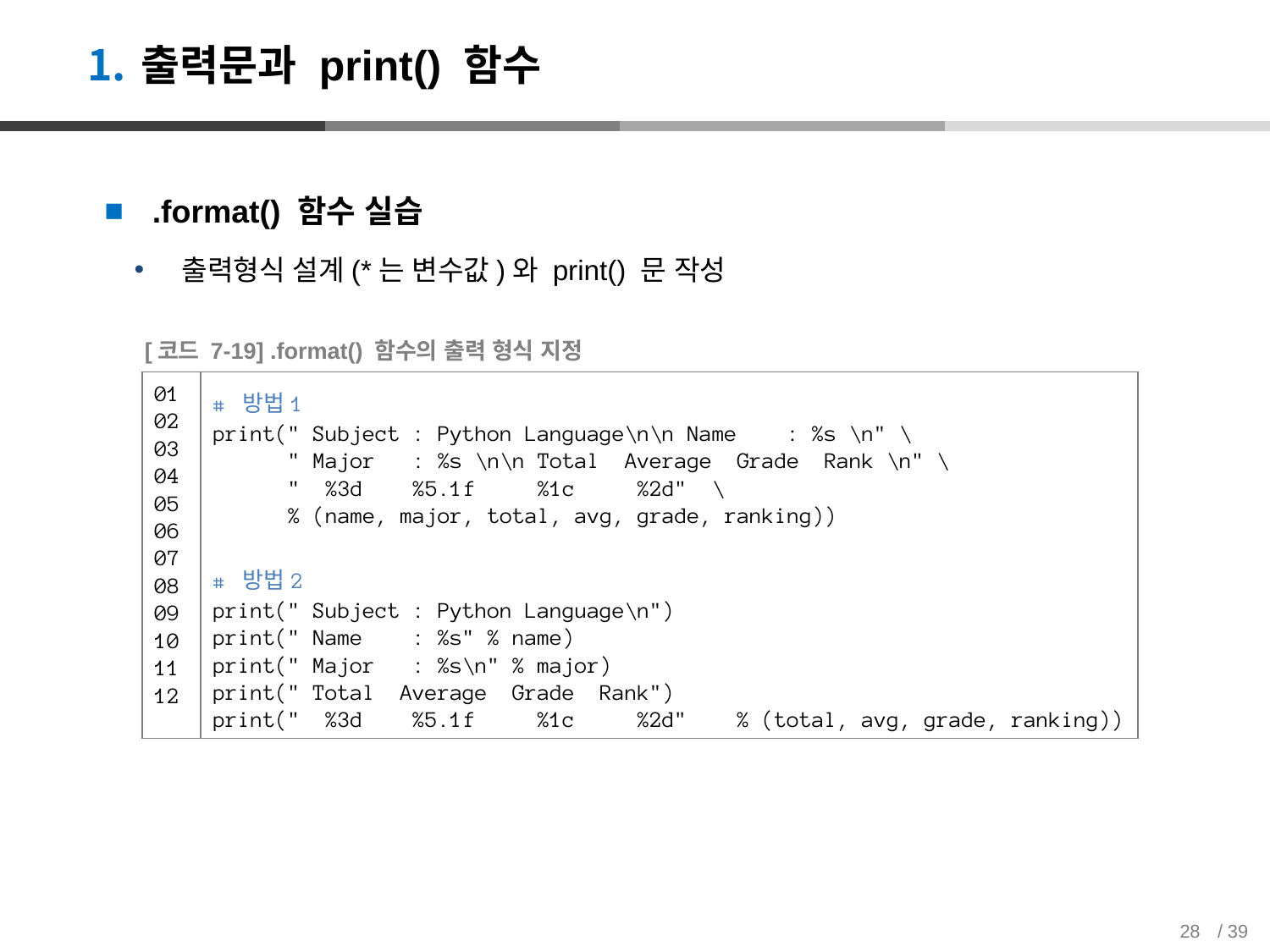

# 출력문과 print() 함수
.format() 함수 실습
출력형식 설계(*는 변수값)와 print() 문 작성
[코드 7-19] .format() 함수의 출력 형식 지정
| 01 02 03 04 05 06 07 08 09 10 11 12 | # 방법1 print(" Subject : Python Language\n\n Name : %s \n" \ " Major : %s \n\n Total Average Grade Rank \n" \ " %3d %5.1f %1c %2d" \ % (name, major, total, avg, grade, ranking)) # 방법2 print(" Subject : Python Language\n") print(" Name : %s" % name) print(" Major : %s\n" % major) print(" Total Average Grade Rank") print(" %3d %5.1f %1c %2d" % (total, avg, grade, ranking)) |
| --- | --- |